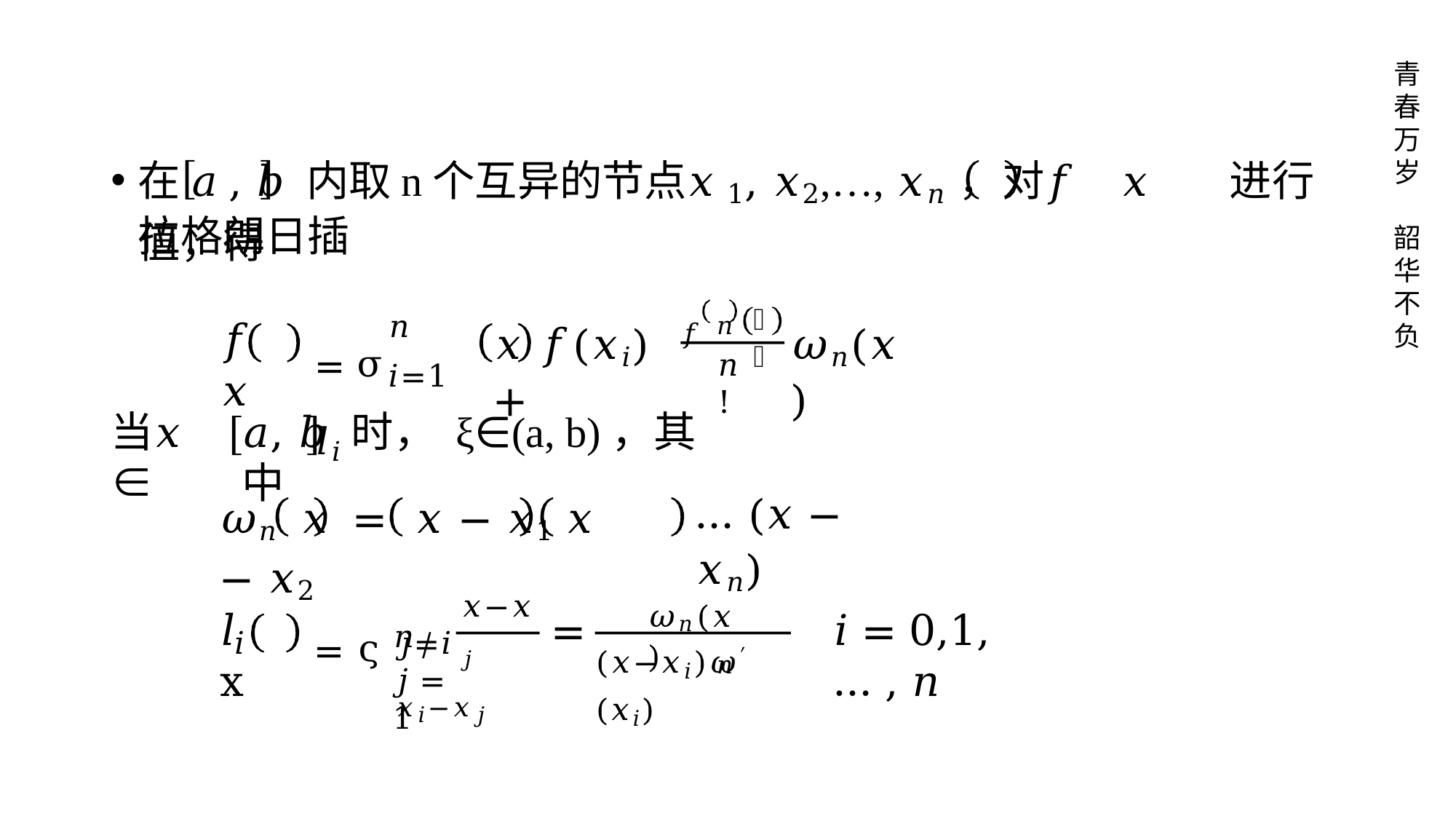

青 春 万 岁
# 在 𝑎, 𝑏	内取n个互异的节点𝑥1, 𝑥2,…, 𝑥𝑛，对𝑓	𝑥	进行拉格朗日插

值，得
韶 华 不 负
𝑓 𝑛
𝜉

𝑛

𝑓	𝑥
𝑥	𝑓(𝑥𝑖) +
𝜔𝑛(𝑥)
= σ𝑖=1 𝑙𝑖

𝑛!
当𝑥 ∈
𝑎, 𝑏	时， ξ∈(a, b)，其中

𝜔𝑛	𝑥	=	𝑥 − 𝑥1	𝑥 − 𝑥2
… (𝑥 − 𝑥𝑛)

= ς𝑛
𝑥−𝑥𝑗
𝜔𝑛(𝑥)
𝑙	x
=
𝑖 = 0,1, … , 𝑛

𝑖
𝑗≠𝑖 𝑥𝑖−𝑥𝑗

(𝑥−𝑥𝑖)𝜔′ (𝑥𝑖)
𝑛
𝑗=1